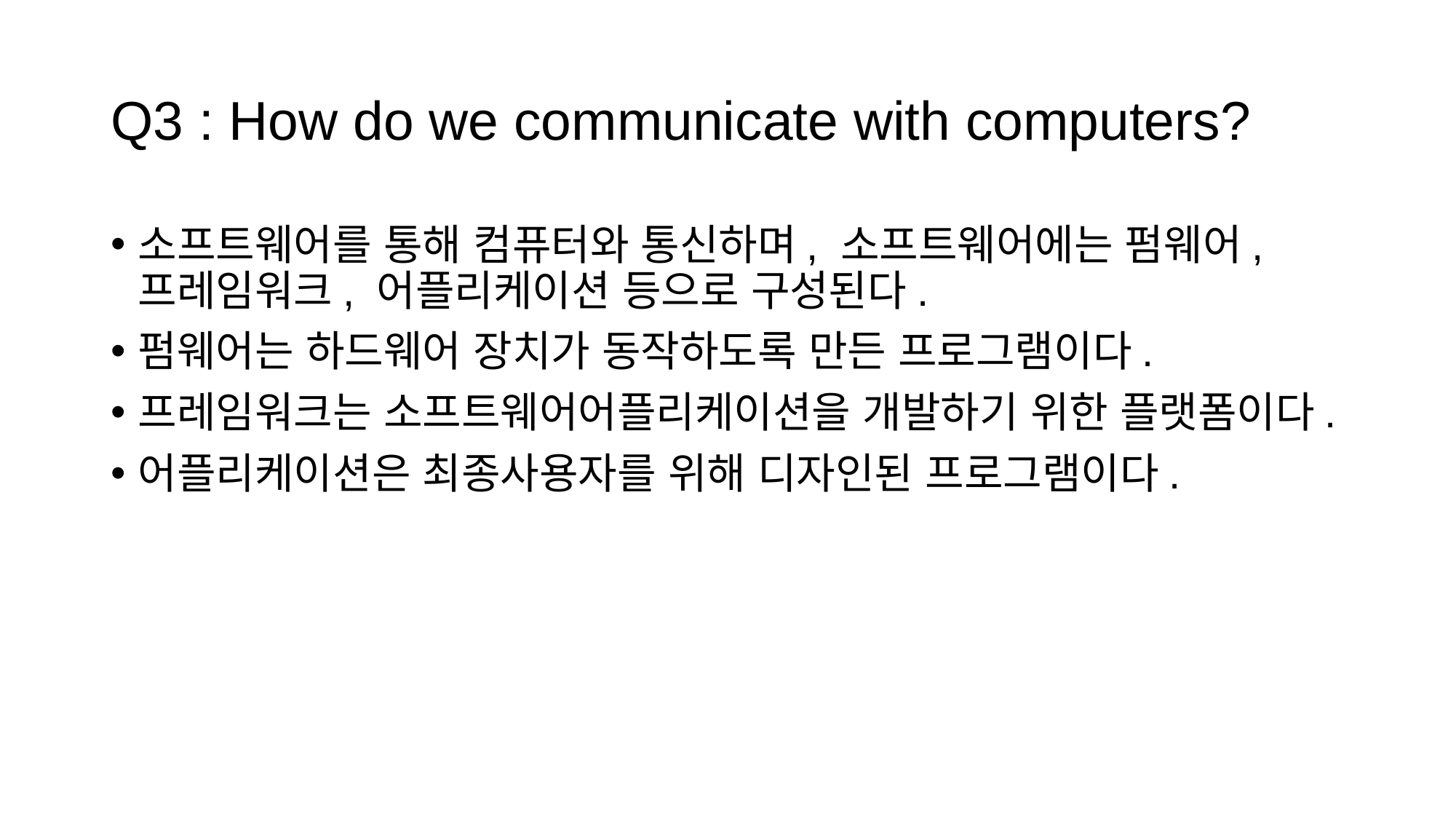

# Q3 : How do we communicate with computers?
소프트웨어를 통해 컴퓨터와 통신하며, 소프트웨어에는 펌웨어, 프레임워크, 어플리케이션 등으로 구성된다.
펌웨어는 하드웨어 장치가 동작하도록 만든 프로그램이다.
프레임워크는 소프트웨어어플리케이션을 개발하기 위한 플랫폼이다.
어플리케이션은 최종사용자를 위해 디자인된 프로그램이다.